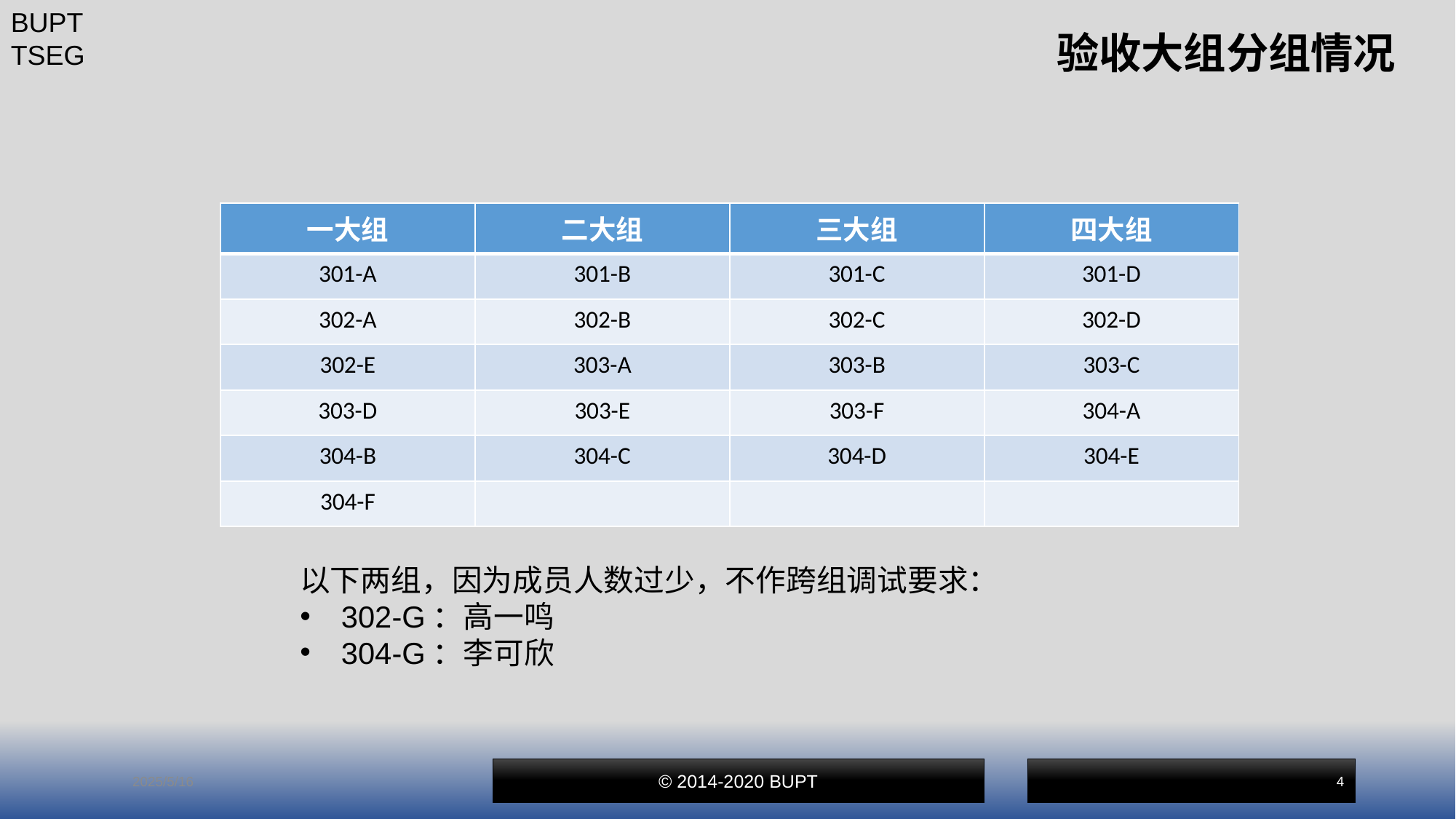

# 验收大组分组情况
| 一大组 | 二大组 | 三大组 | 四大组 |
| --- | --- | --- | --- |
| 301-A | 301-B | 301-C | 301-D |
| 302-A | 302-B | 302-C | 302-D |
| 302-E | 303-A | 303-B | 303-C |
| 303-D | 303-E | 303-F | 304-A |
| 304-B | 304-C | 304-D | 304-E |
| 304-F |  |  |  |
以下两组，因为成员人数过少，不作跨组调试要求：
302-G：高一鸣
304-G：李可欣
2025/5/16
© 2014-2020 BUPT
4